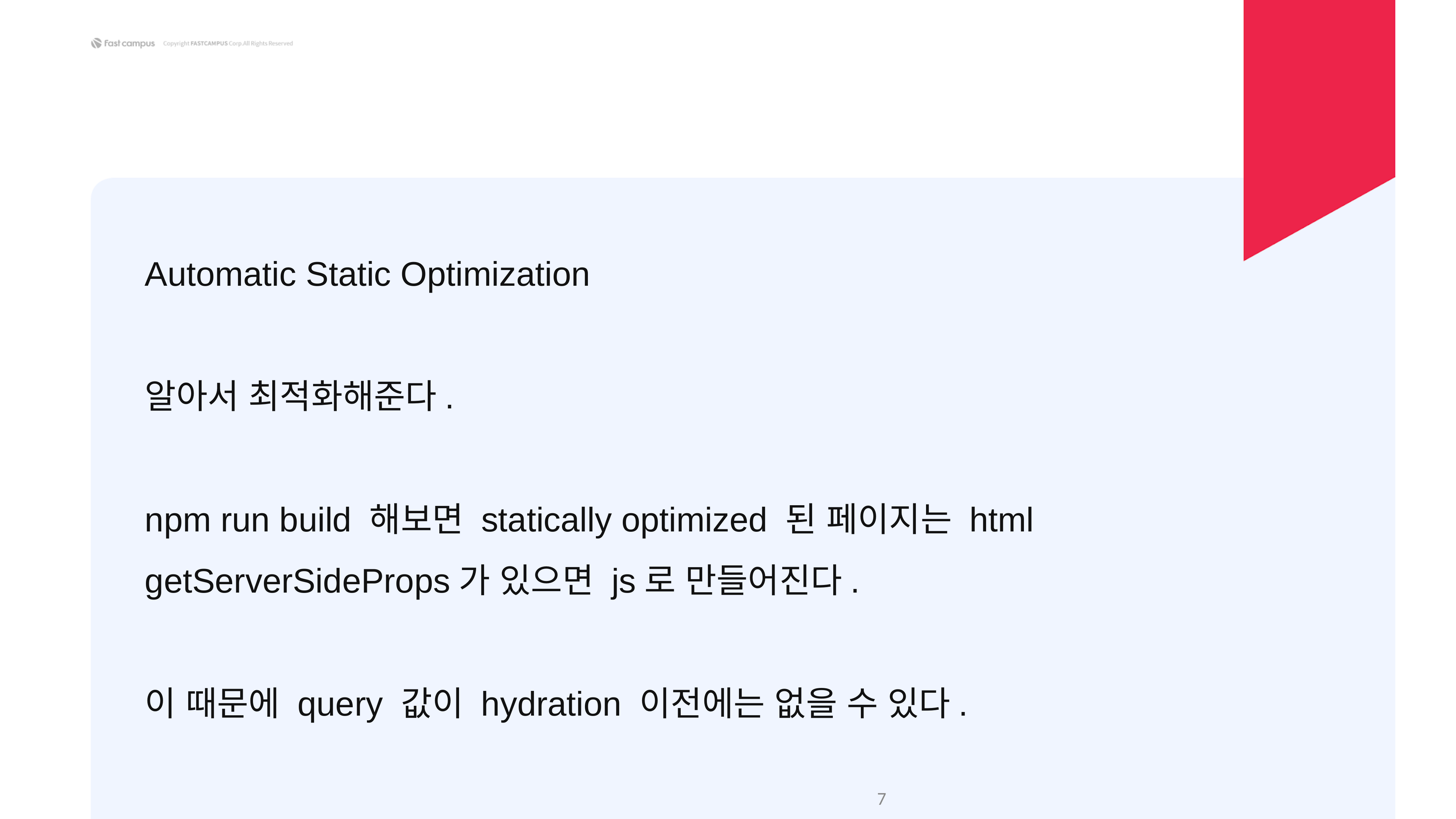

Automatic Static Optimization

알아서 최적화해준다.

npm run build 해보면 statically optimized 된 페이지는 html
getServerSideProps가 있으면 js로 만들어진다.

이 때문에 query 값이 hydration 이전에는 없을 수 있다.

7